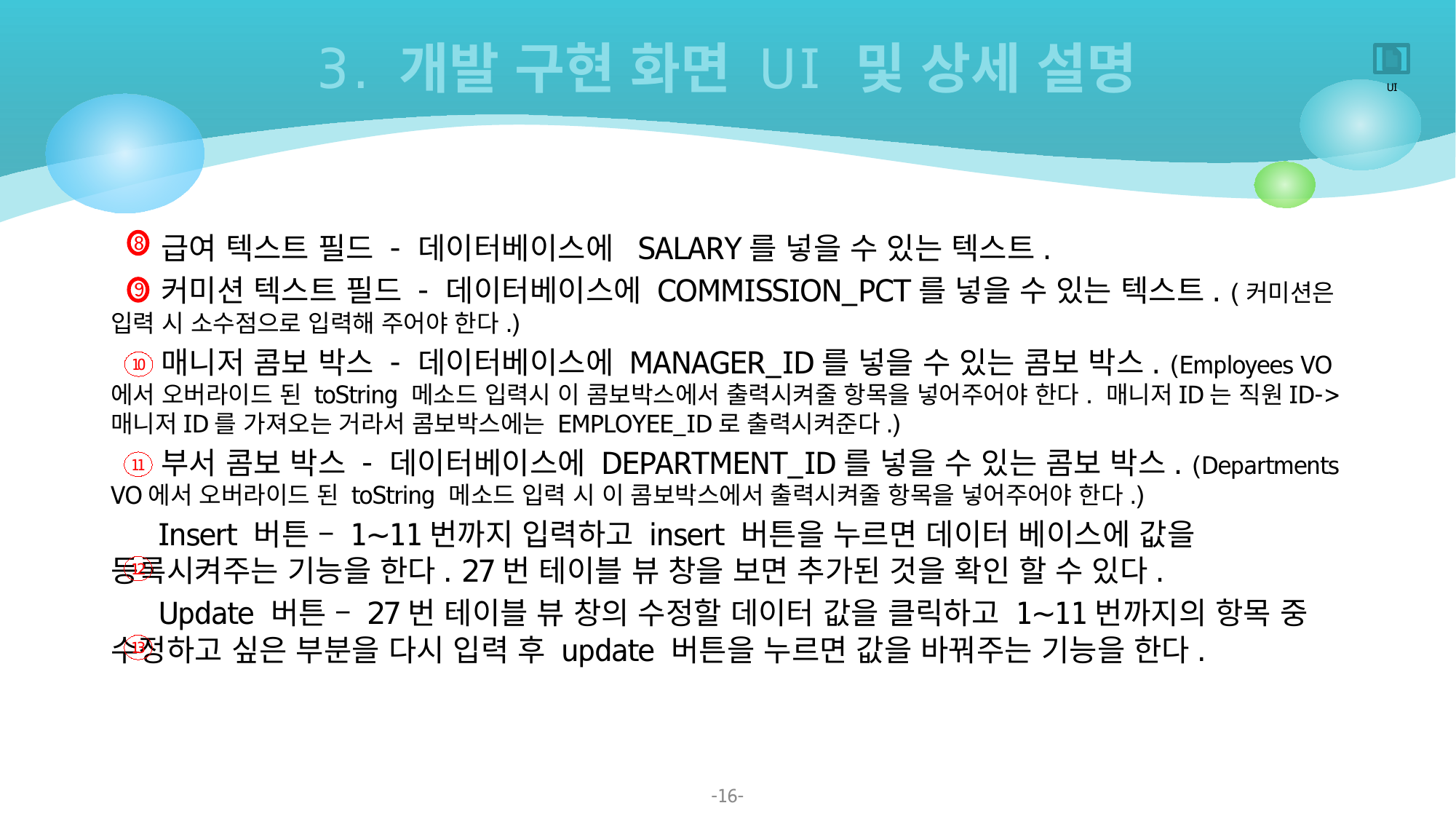

# 3. 개발 구현 화면 UI 및 상세 설명

UI
     급여 텍스트 필드 - 데이터베이스에  SALARY를 넣을 수 있는 텍스트.
     커미션 텍스트 필드 - 데이터베이스에 COMMISSION_PCT를 넣을 수 있는 텍스트. (커미션은 입력 시 소수점으로 입력해 주어야 한다.)
     매니저 콤보 박스 - 데이터베이스에 MANAGER_ID를 넣을 수 있는 콤보 박스. (Employees VO에서 오버라이드 된 toString 메소드 입력시 이 콤보박스에서 출력시켜줄 항목을 넣어주어야 한다. 매니저ID는 직원ID->매니저ID를 가져오는 거라서 콤보박스에는 EMPLOYEE_ID로 출력시켜준다.)
     부서 콤보 박스 - 데이터베이스에 DEPARTMENT_ID를 넣을 수 있는 콤보 박스. (Departments VO에서 오버라이드 된 toString 메소드 입력 시 이 콤보박스에서 출력시켜줄 항목을 넣어주어야 한다.)
     Insert 버튼 – 1~11번까지 입력하고 insert 버튼을 누르면 데이터 베이스에 값을 등록시켜주는 기능을 한다. 27번 테이블 뷰 창을 보면 추가된 것을 확인 할 수 있다.
     Update 버튼 – 27번 테이블 뷰 창의 수정할 데이터 값을 클릭하고 1~11번까지의 항목 중 수정하고 싶은 부분을 다시 입력 후 update 버튼을 누르면 값을 바꿔주는 기능을 한다.
8
9
10
11
12
13
-16-